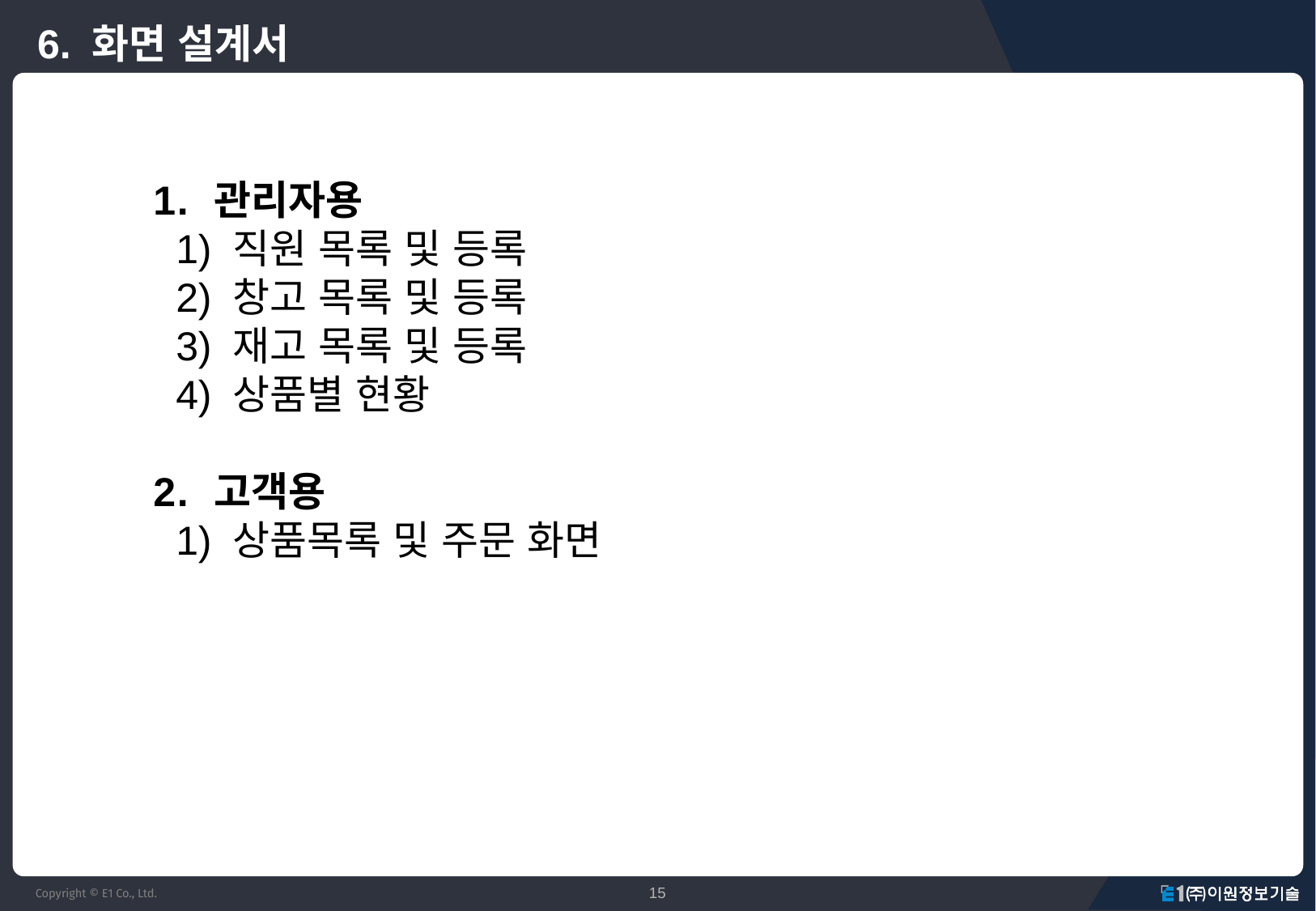

# 6. 화면 설계서
관리자용
  1) 직원 목록 및 등록
  2) 창고 목록 및 등록
  3) 재고 목록 및 등록
  4) 상품별 현황

고객용
  1) 상품목록 및 주문 화면
15